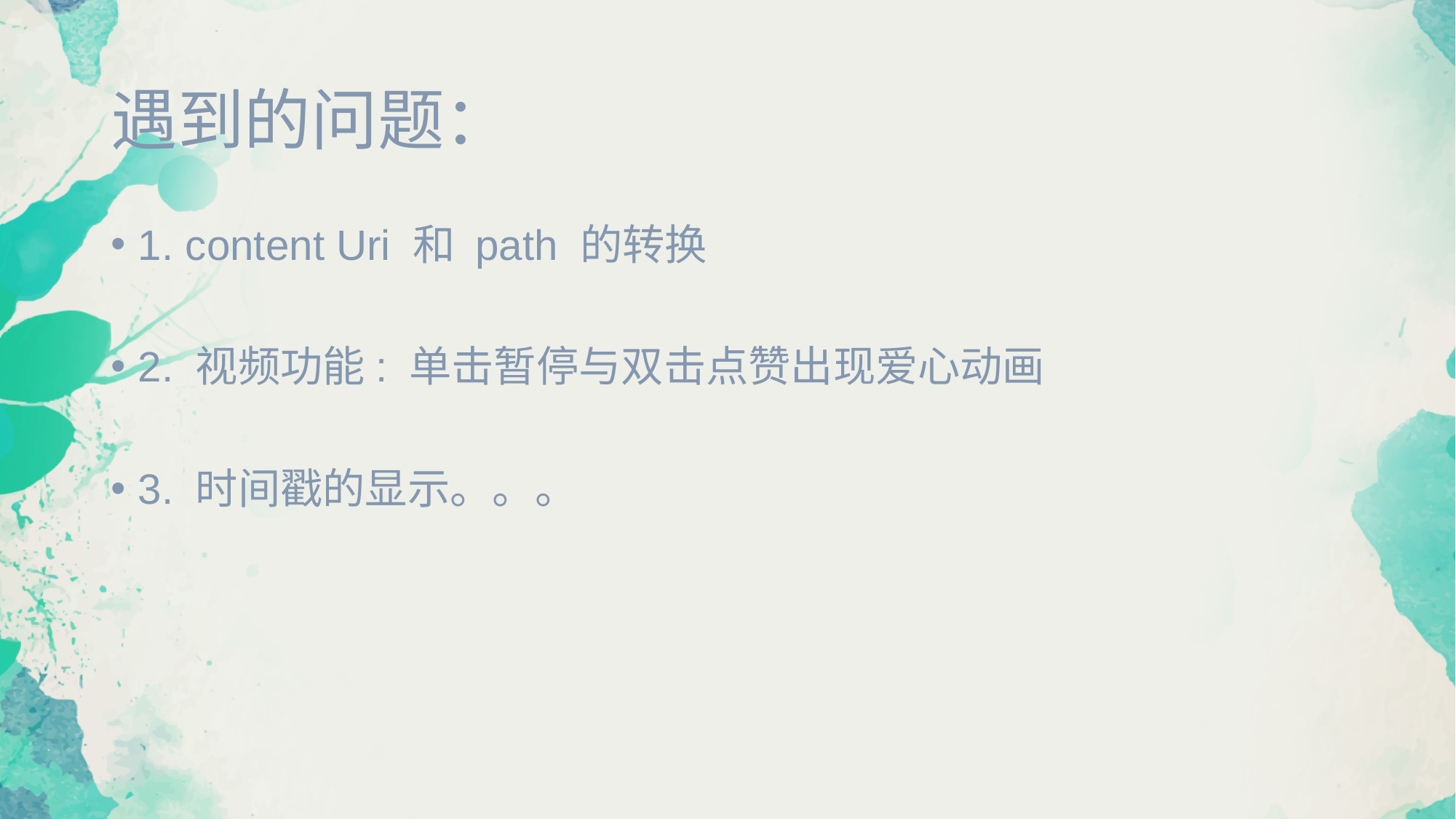

# 遇到的问题：
1. content Uri 和 path 的转换

2. 视频功能: 单击暂停与双击点赞出现爱心动画

3. 时间戳的显示。。。